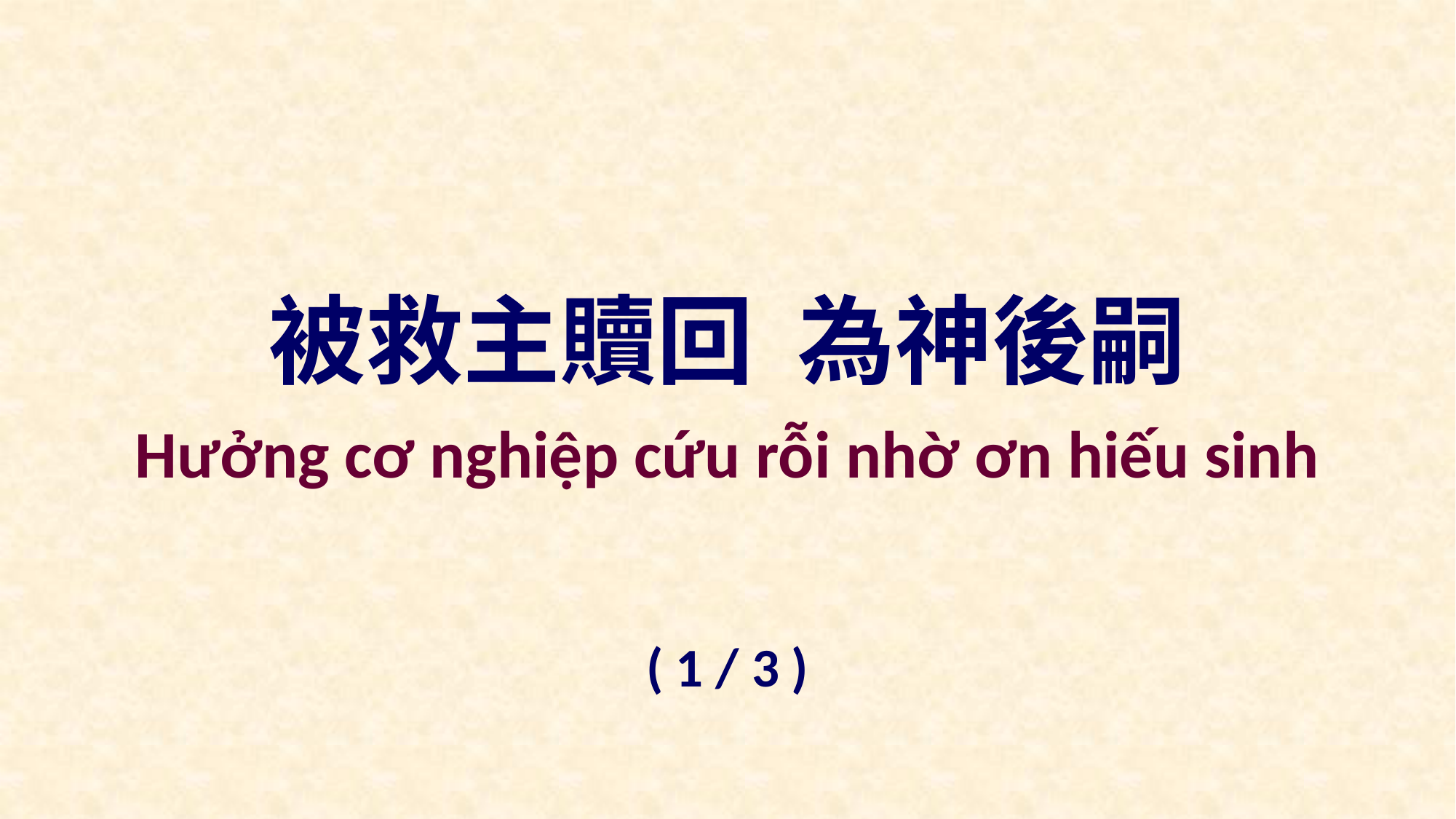

被救主贖回  為神後嗣
Hưởng cơ nghiệp cứu rỗi nhờ ơn hiếu sinh
( 1 / 3 )